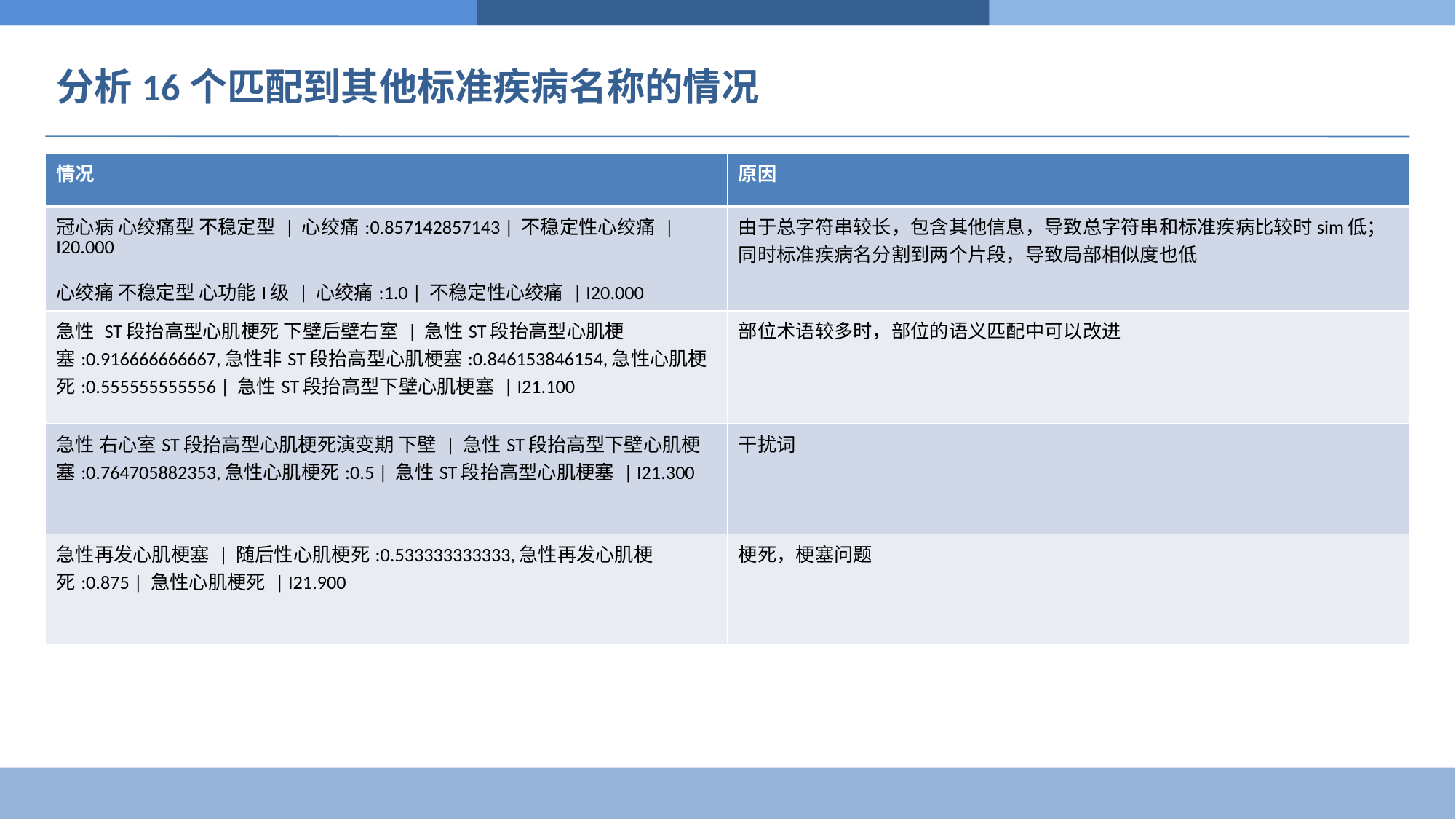

# 分析16个匹配到其他标准疾病名称的情况
| 情况 | 原因 |
| --- | --- |
| 冠心病 心绞痛型 不稳定型 | 心绞痛:0.857142857143 | 不稳定性心绞痛 | I20.000 心绞痛 不稳定型 心功能I级 | 心绞痛:1.0 | 不稳定性心绞痛 | I20.000 | 由于总字符串较长，包含其他信息，导致总字符串和标准疾病比较时sim低； 同时标准疾病名分割到两个片段，导致局部相似度也低 |
| 急性 ST段抬高型心肌梗死 下壁后壁右室 | 急性ST段抬高型心肌梗塞:0.916666666667,急性非ST段抬高型心肌梗塞:0.846153846154,急性心肌梗死:0.555555555556 | 急性ST段抬高型下壁心肌梗塞 | I21.100 | 部位术语较多时，部位的语义匹配中可以改进 |
| 急性 右心室ST段抬高型心肌梗死演变期 下壁 | 急性ST段抬高型下壁心肌梗塞:0.764705882353,急性心肌梗死:0.5 | 急性ST段抬高型心肌梗塞 | I21.300 | 干扰词 |
| 急性再发心肌梗塞 | 随后性心肌梗死:0.533333333333,急性再发心肌梗死:0.875 | 急性心肌梗死 | I21.900 | 梗死，梗塞问题 |